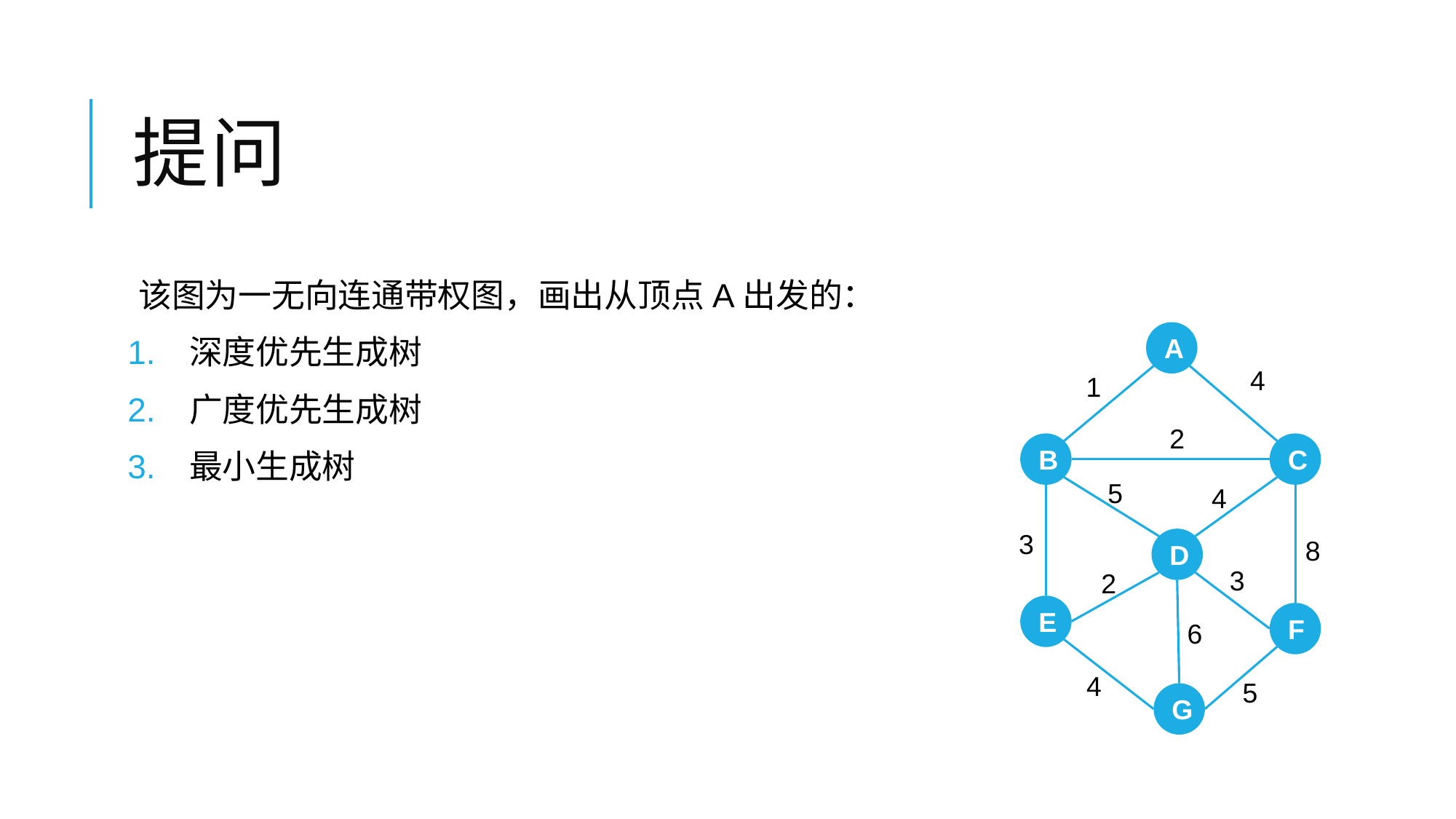

# 提问
该图为一无向连通带权图，画出从顶点A出发的：
深度优先生成树
广度优先生成树
最小生成树

A
4
1
2
B
C
5
4
3
8
D
3
2
E
F
6
4
5
G